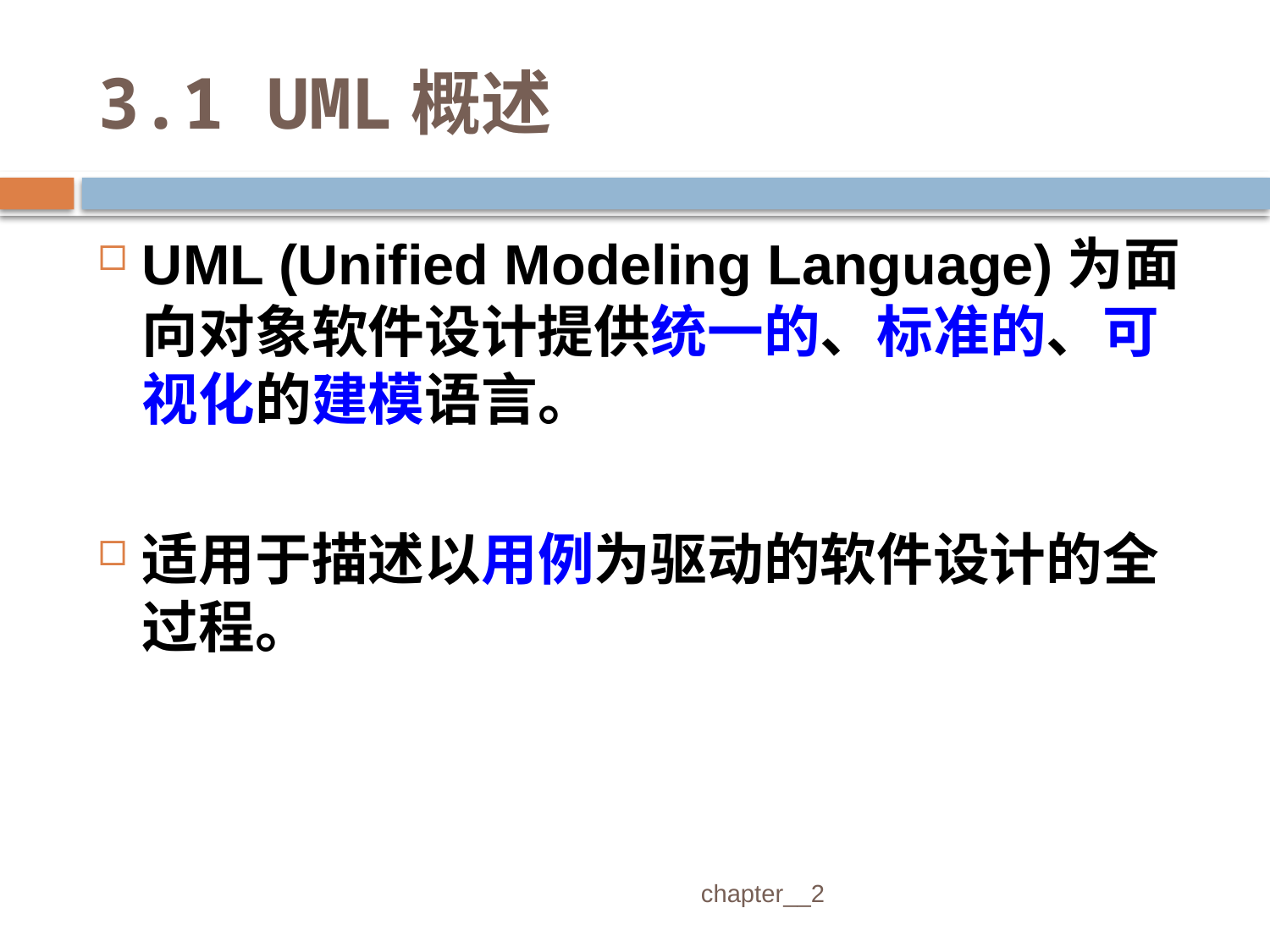

# 3.1 UML概述
3
UML (Unified Modeling Language)为面向对象软件设计提供统一的、标准的、可视化的建模语言。

适用于描述以用例为驱动的软件设计的全过程。

 chapter__2